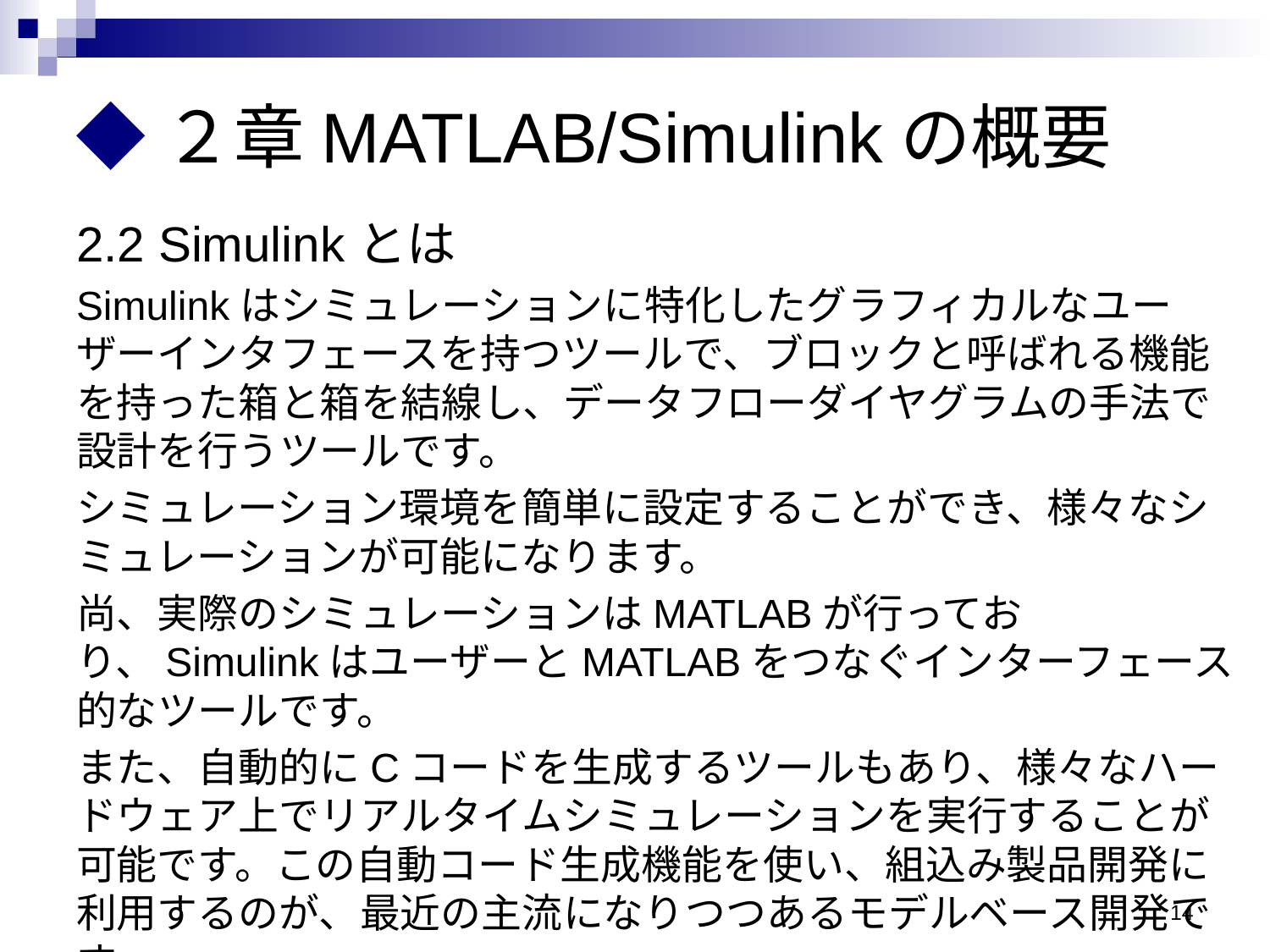

◆２章MATLAB/Simulinkの概要
2.2 Simulinkとは
Simulinkはシミュレーションに特化したグラフィカルなユーザーインタフェースを持つツールで、ブロックと呼ばれる機能を持った箱と箱を結線し、データフローダイヤグラムの手法で設計を行うツールです。
シミュレーション環境を簡単に設定することができ、様々なシミュレーションが可能になります。
尚、実際のシミュレーションはMATLABが行っており、SimulinkはユーザーとMATLABをつなぐインターフェース的なツールです。
また、自動的にCコードを生成するツールもあり、様々なハードウェア上でリアルタイムシミュレーションを実行することが可能です。この自動コード生成機能を使い、組込み製品開発に利用するのが、最近の主流になりつつあるモデルベース開発です。
14